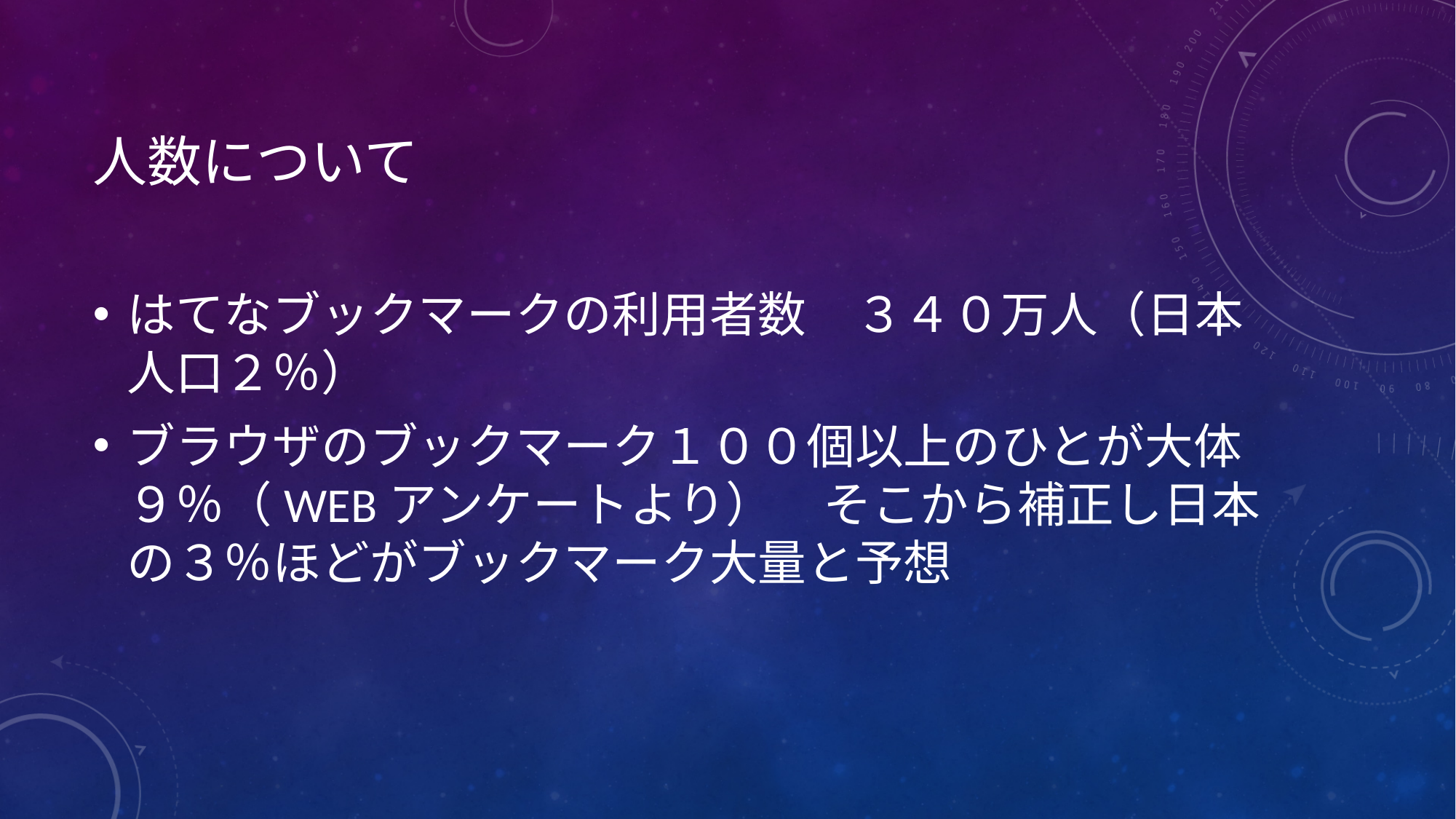

# 人数について
はてなブックマークの利用者数　３４０万人（日本人口２％）
ブラウザのブックマーク１００個以上のひとが大体９％（WEBアンケートより）　そこから補正し日本の３％ほどがブックマーク大量と予想